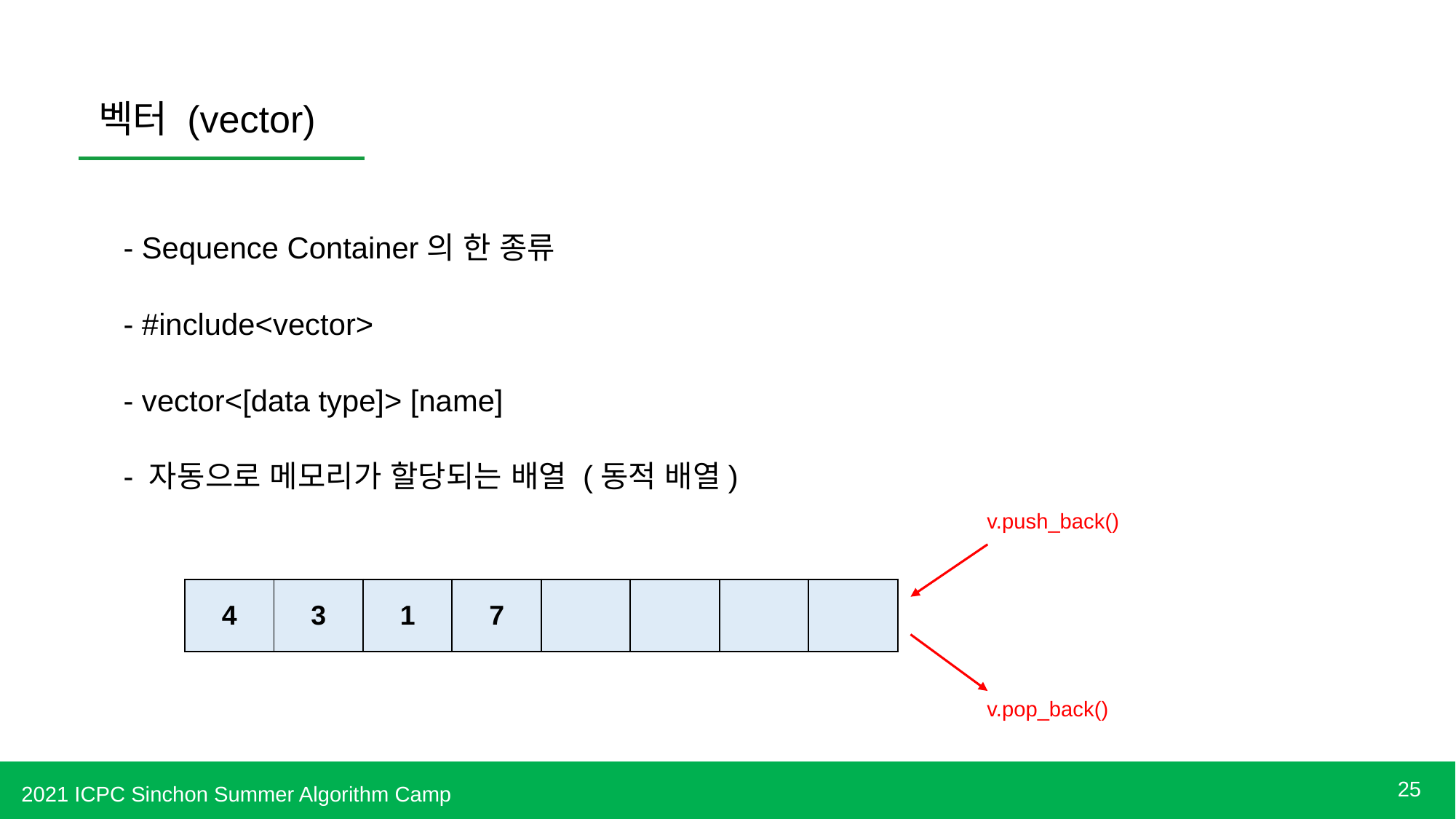

벡터 (vector)
- Sequence Container의 한 종류
- #include<vector>
- vector<[data type]> [name]
- 자동으로 메모리가 할당되는 배열 (동적 배열)
v.push_back()
| 4 | 3 | 1 | 7 |  |  |  |  |
| --- | --- | --- | --- | --- | --- | --- | --- |
v.pop_back()

25
2021 ICPC Sinchon Summer Algorithm Camp